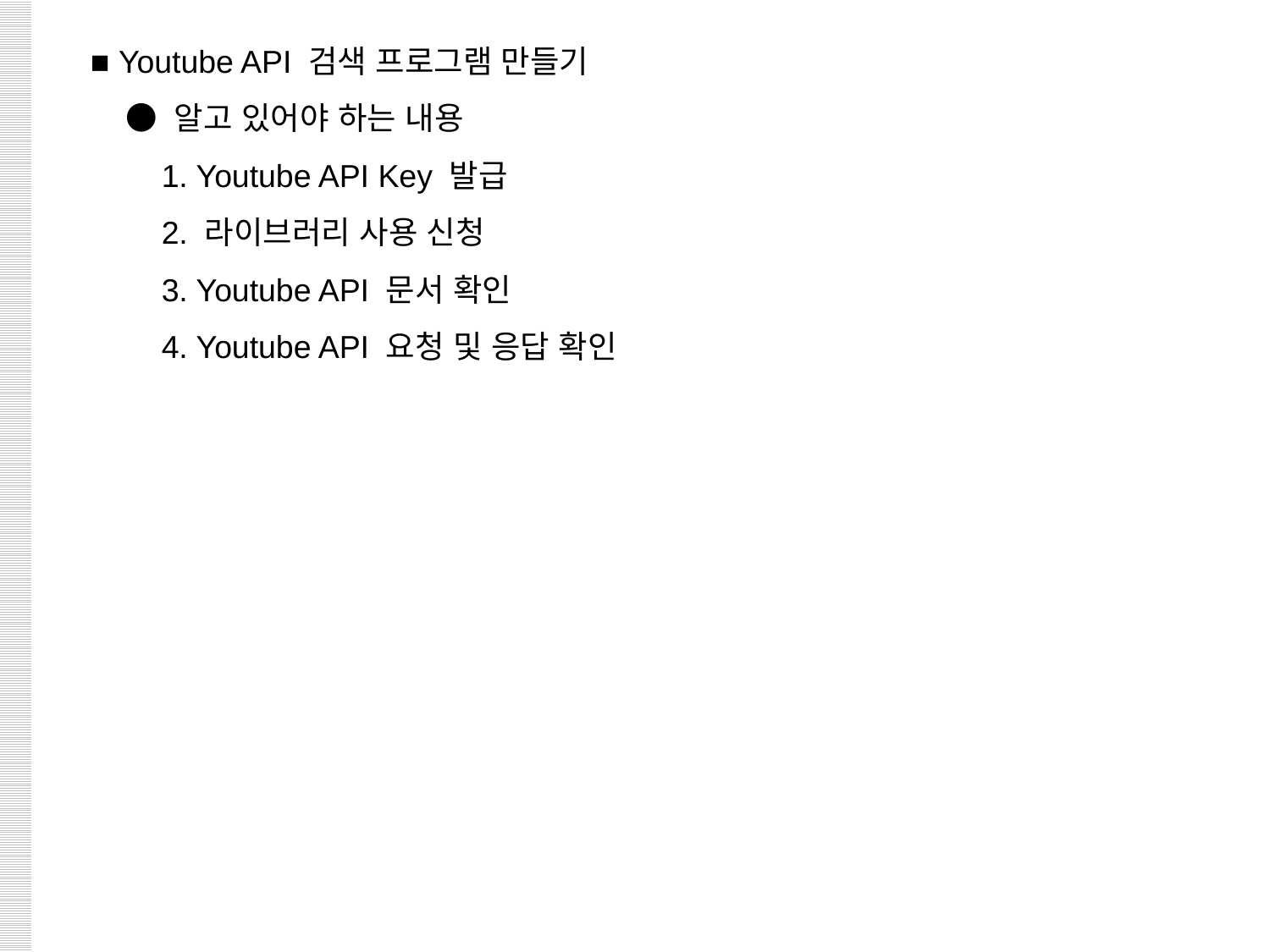

■ Youtube API 검색 프로그램 만들기
    ● 알고 있어야 하는 내용
        1. Youtube API Key 발급
        2. 라이브러리 사용 신청
        3. Youtube API 문서 확인
        4. Youtube API 요청 및 응답 확인